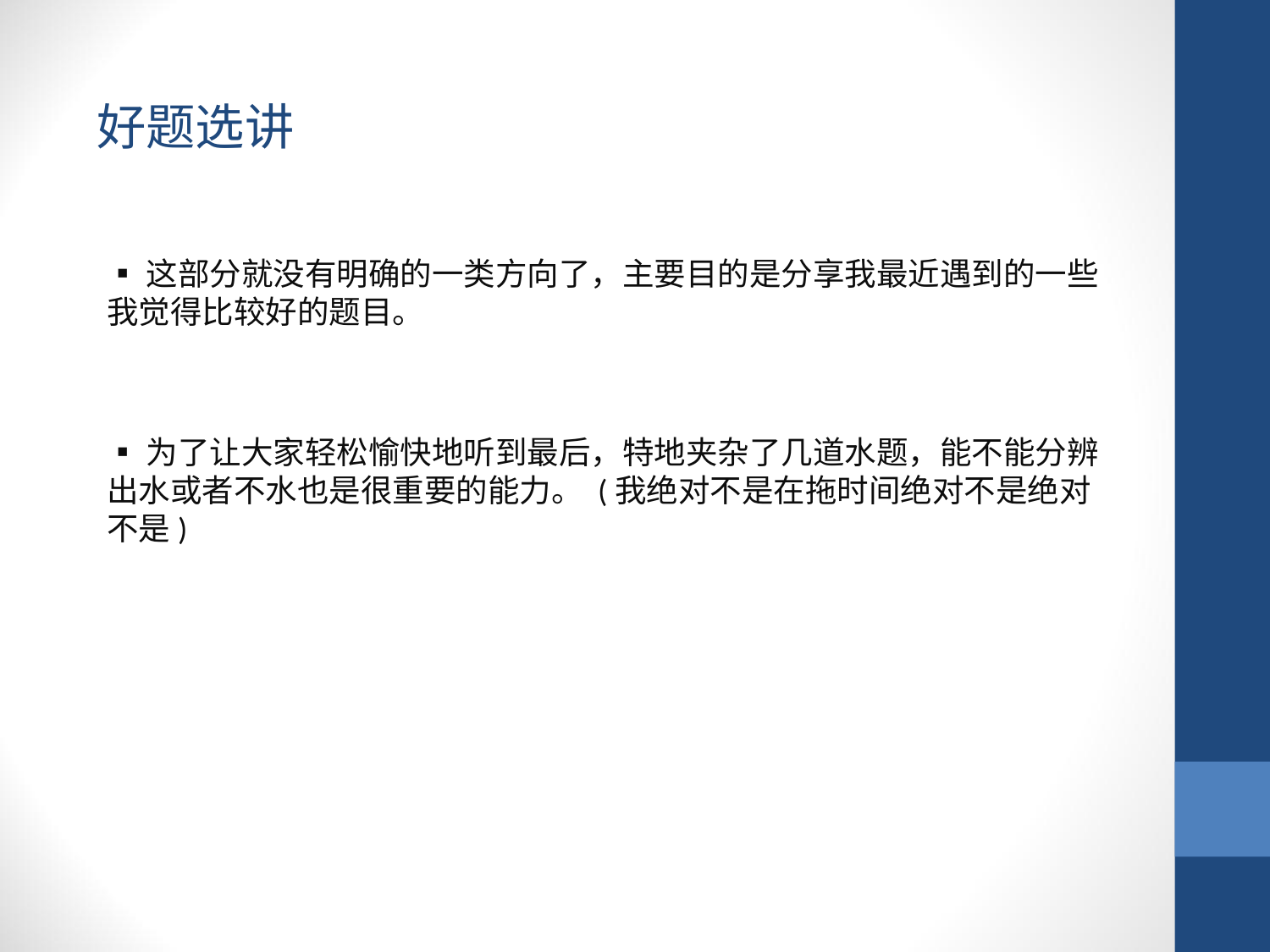

好题选讲
▪这部分就没有明确的一类方向了，主要目的是分享我最近遇到的一些我觉得比较好的题目。
▪为了让大家轻松愉快地听到最后，特地夹杂了几道水题，能不能分辨出水或者不水也是很重要的能力。 (我绝对不是在拖时间绝对不是绝对不是)